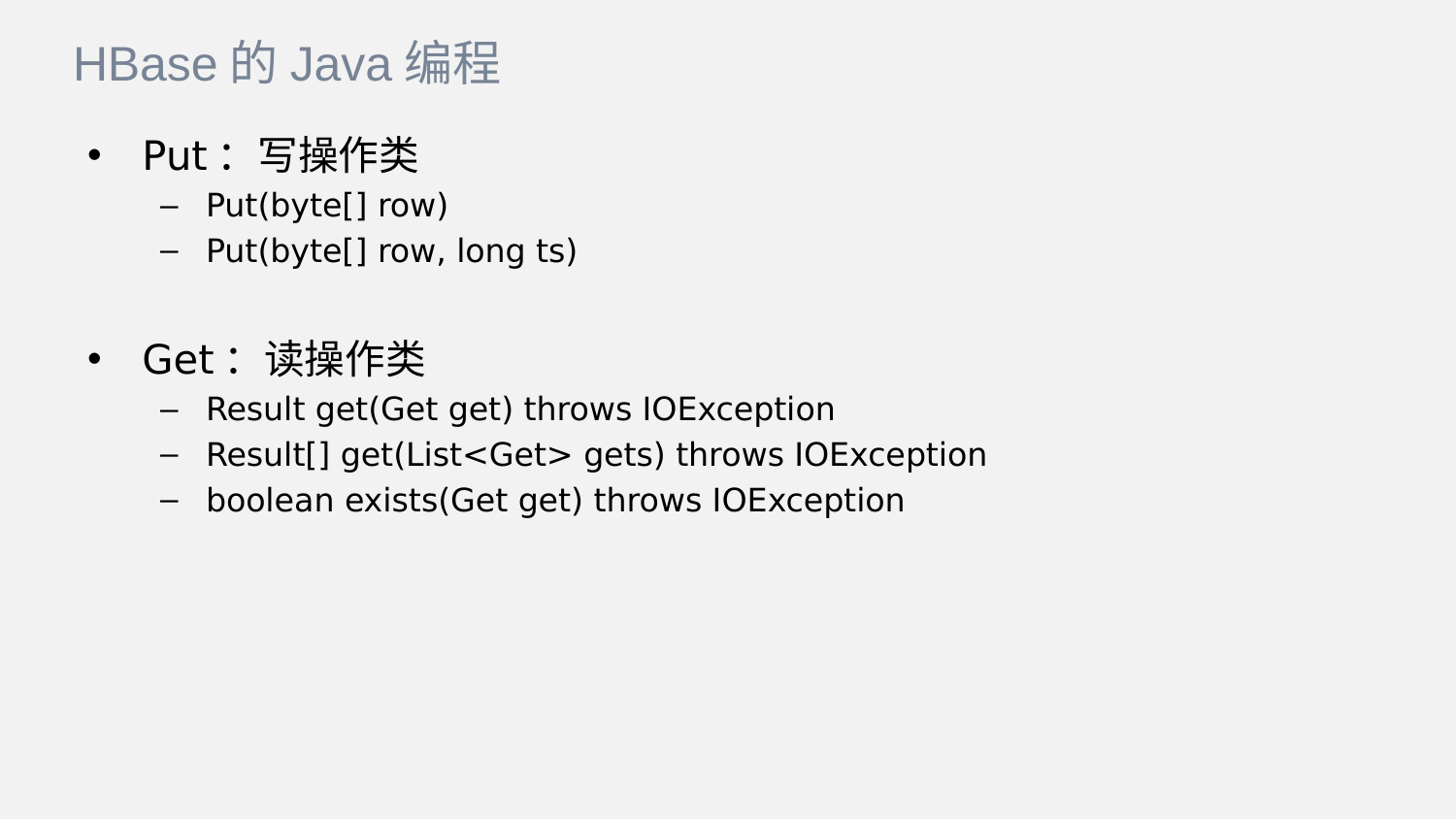

HBase的Java编程
Put：写操作类
Put(byte[] row)
Put(byte[] row, long ts)

Get：读操作类
Result get(Get get) throws IOException
Result[] get(List<Get> gets) throws IOException
boolean exists(Get get) throws IOException